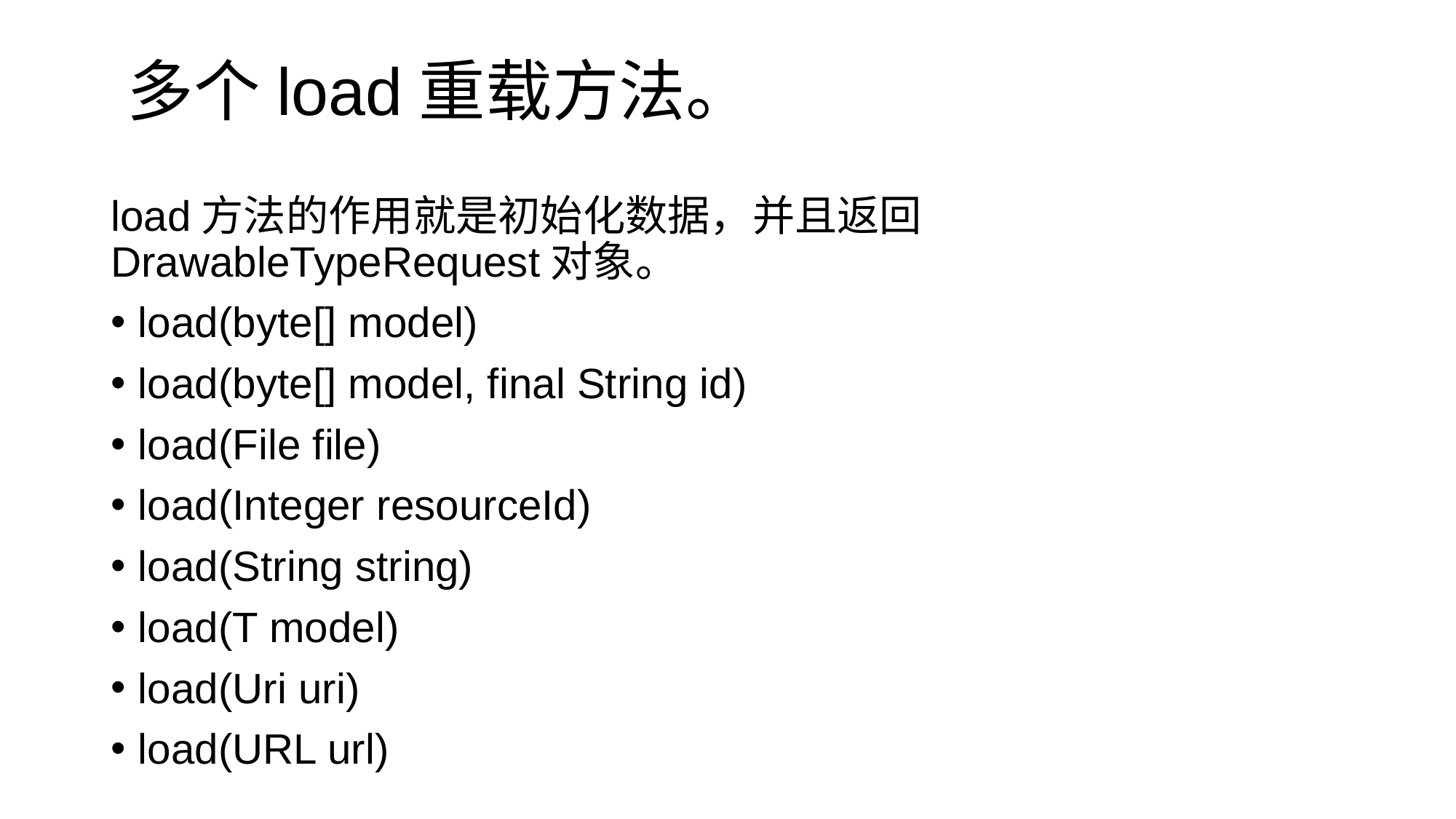

# 多个load重载方法。
load方法的作用就是初始化数据，并且返回DrawableTypeRequest对象。
load(byte[] model)
load(byte[] model, final String id)
load(File file)
load(Integer resourceId)
load(String string)
load(T model)
load(Uri uri)
load(URL url)